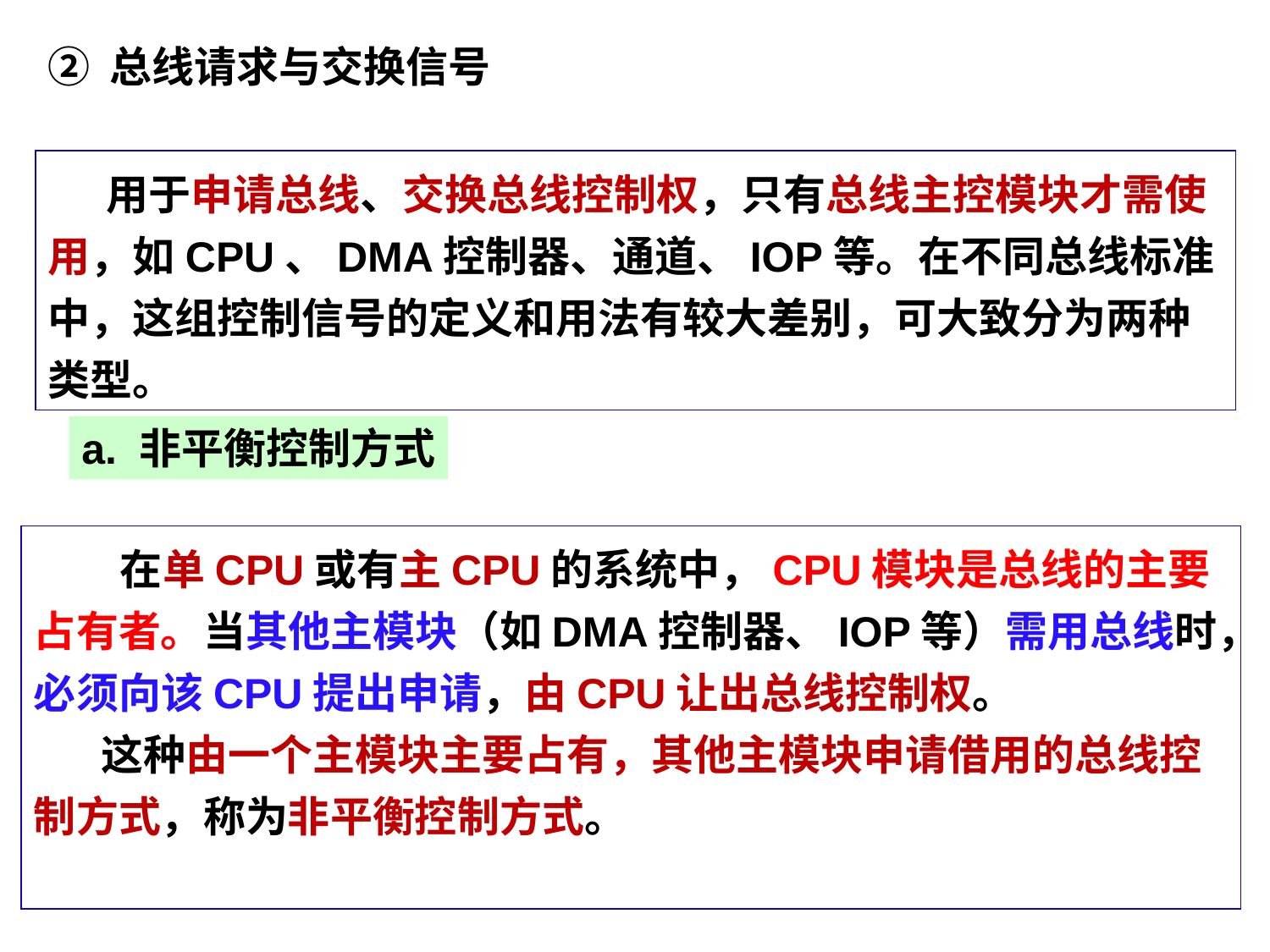

② 总线请求与交换信号
     用于申请总线、交换总线控制权，只有总线主控模块才需使用，如CPU、DMA控制器、通道、IOP等。在不同总线标准中，这组控制信号的定义和用法有较大差别，可大致分为两种类型。

a. 非平衡控制方式
        在单CPU或有主CPU的系统中，CPU模块是总线的主要占有者。当其他主模块（如DMA控制器、IOP等）需用总线时，必须向该CPU提出申请，由CPU让出总线控制权。
      这种由一个主模块主要占有，其他主模块申请借用的总线控制方式，称为非平衡控制方式。

157